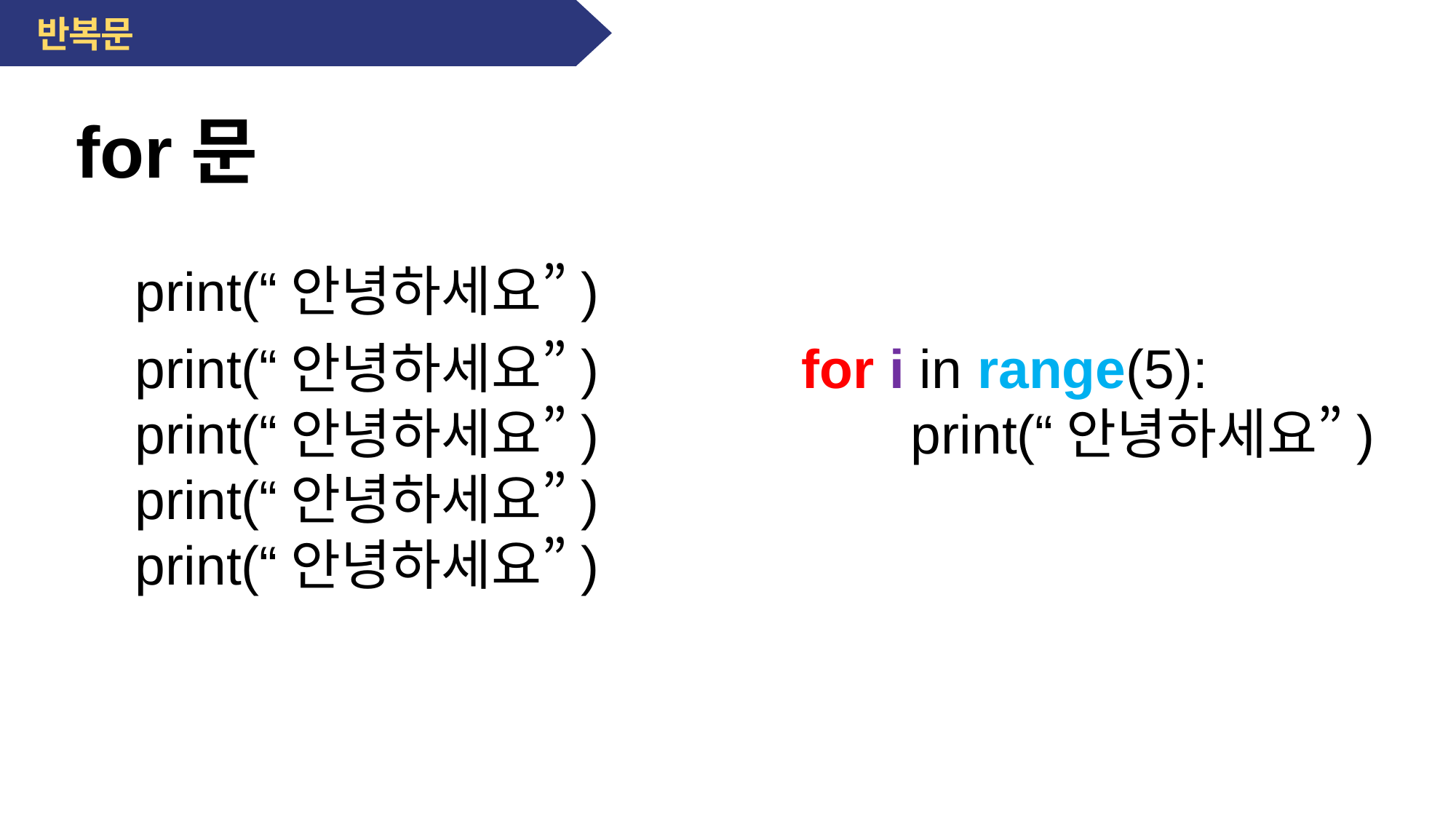

반복문
for문
print(“안녕하세요”)
print(“안녕하세요”)
print(“안녕하세요”)
print(“안녕하세요”)
print(“안녕하세요”)
for i in range(5):
	print(“안녕하세요”)